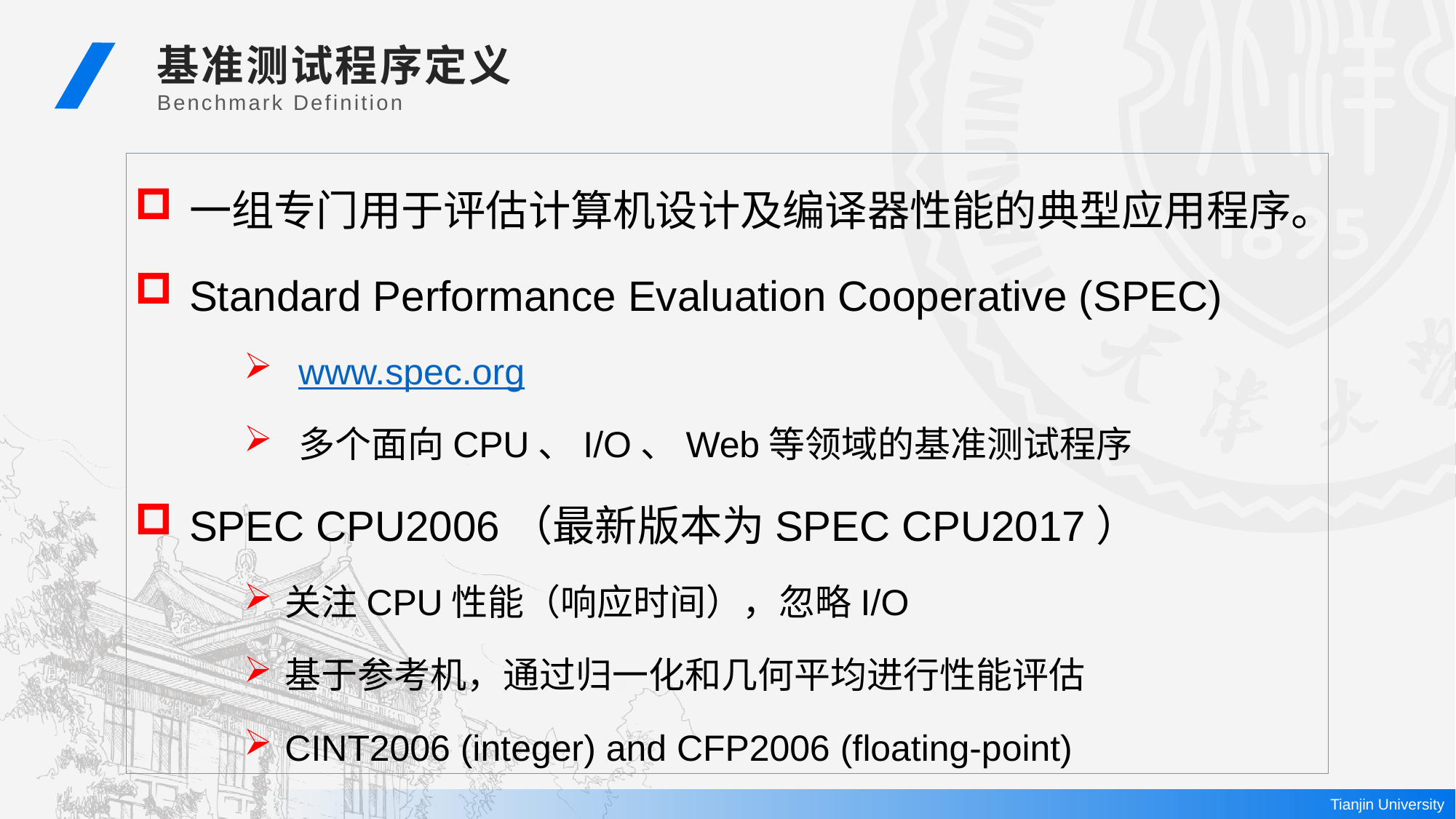

基准测试程序定义
   Benchmark Definition
一组专门用于评估计算机设计及编译器性能的典型应用程序。
Standard Performance Evaluation Cooperative (SPEC)
www.spec.org
多个面向CPU、I/O、Web等领域的基准测试程序
SPEC CPU2006（最新版本为SPEC CPU2017）
关注CPU性能（响应时间），忽略I/O
基于参考机，通过归一化和几何平均进行性能评估
CINT2006 (integer) and CFP2006 (floating-point)